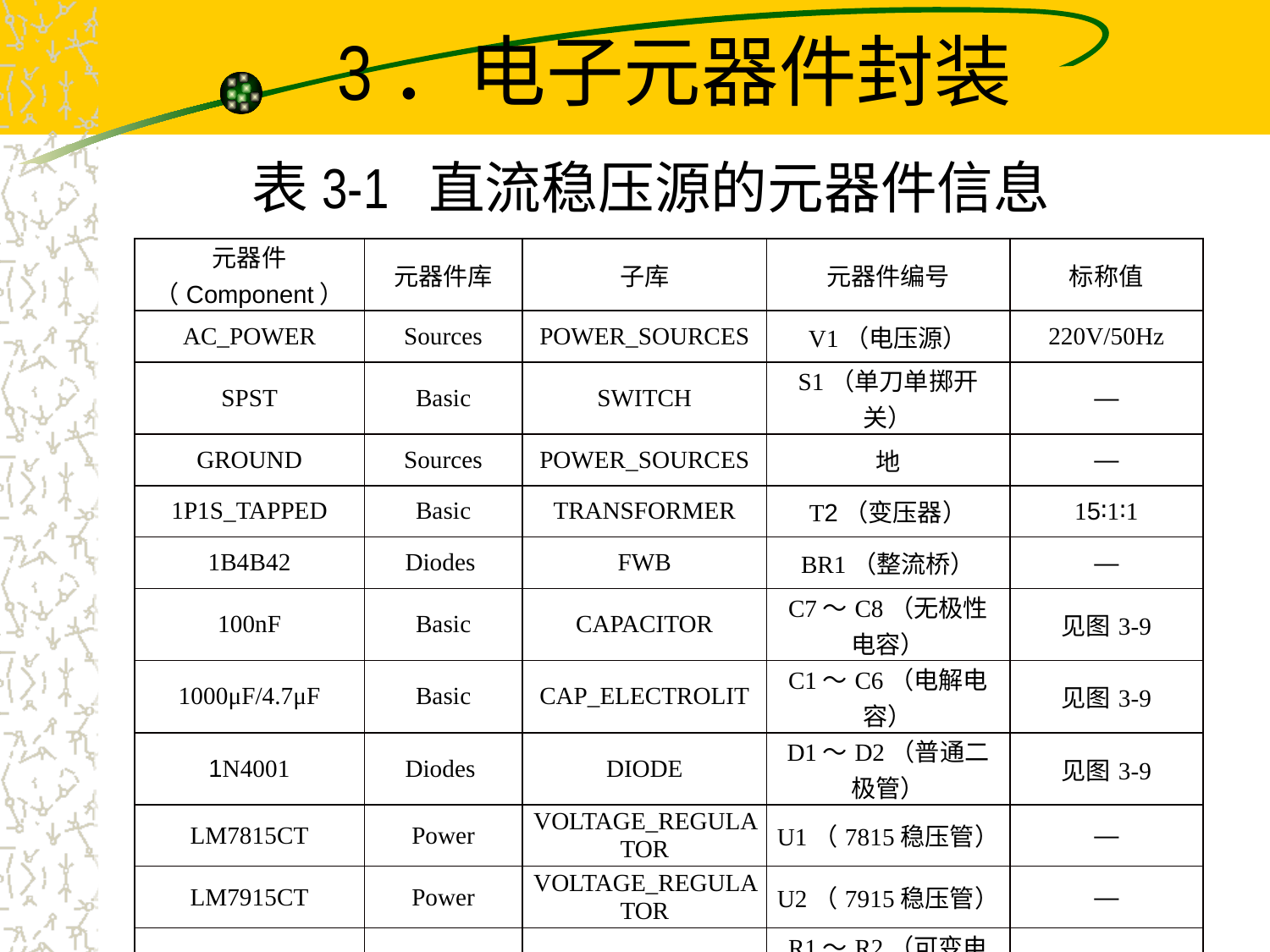

# 3．电子元器件封装
             表3-1  直流稳压源的元器件信息
| 元器件（Component） | 元器件库 | 子库 | 元器件编号 | 标称值 |
| --- | --- | --- | --- | --- |
| AC\_POWER | Sources | POWER\_SOURCES | V1（电压源） | 220V/50Hz |
| SPST | Basic | SWITCH | S1（单刀单掷开关） | — |
| GROUND | Sources | POWER\_SOURCES | 地 | — |
| 1P1S\_TAPPED | Basic | TRANSFORMER | T2（变压器） | 15∶1∶1 |
| 1B4B42 | Diodes | FWB | BR1（整流桥） | — |
| 100nF | Basic | CAPACITOR | C7～C8（无极性电容） | 见图3-9 |
| 1000μF/4.7μF | Basic | CAP\_ELECTROLIT | C1～C6（电解电容） | 见图3-9 |
| 1N4001 | Diodes | DIODE | D1～D2（普通二极管） | 见图3-9 |
| LM7815CT | Power | VOLTAGE\_REGULATOR | U1（7815稳压管） | — |
| LM7915CT | Power | VOLTAGE\_REGULATOR | U2（7915稳压管） | — |
| 100Ω | Basic | RESISTOR | R1～R2（可变电阻） | 见图3-11 |